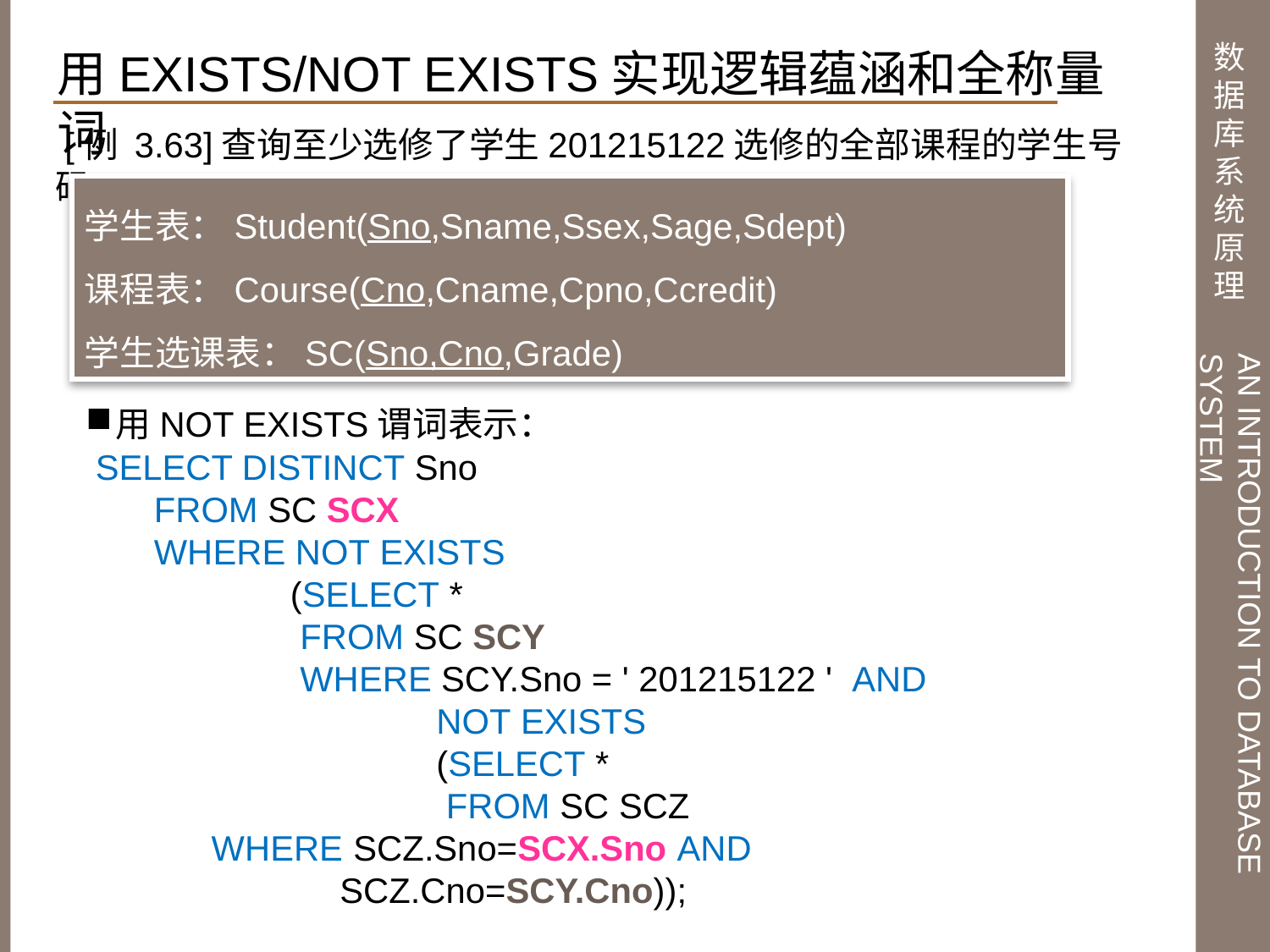

用EXISTS/NOT EXISTS实现逻辑蕴涵和全称量词

 [例 3.63]查询至少选修了学生201215122选修的全部课程的学生号码
学生表：Student(Sno,Sname,Ssex,Sage,Sdept)
课程表：Course(Cno,Cname,Cpno,Ccredit)
学生选课表：SC(Sno,Cno,Grade)
用NOT EXISTS谓词表示：
 SELECT DISTINCT Sno
       FROM SC SCX
       WHERE NOT EXISTS
                     (SELECT *
                      FROM SC SCY
                      WHERE SCY.Sno = ' 201215122 '  AND
                                    NOT EXISTS
                                    (SELECT *
                                     FROM SC SCZ
            WHERE SCZ.Sno=SCX.Sno AND 					SCZ.Cno=SCY.Cno));